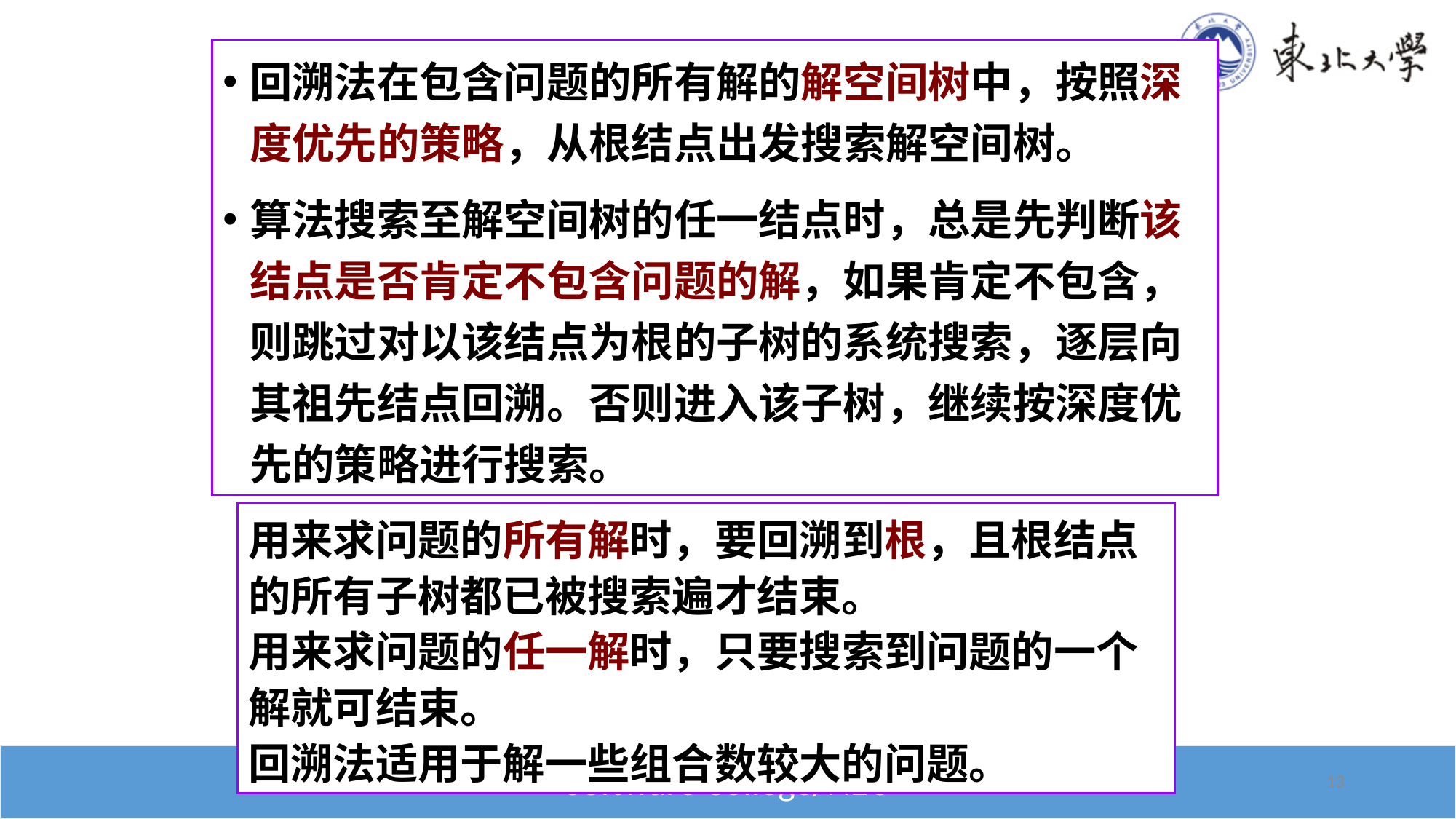

回溯法在包含问题的所有解的解空间树中，按照深度优先的策略，从根结点出发搜索解空间树。
算法搜索至解空间树的任一结点时，总是先判断该结点是否肯定不包含问题的解，如果肯定不包含，则跳过对以该结点为根的子树的系统搜索，逐层向其祖先结点回溯。否则进入该子树，继续按深度优先的策略进行搜索。
用来求问题的所有解时，要回溯到根，且根结点的所有子树都已被搜索遍才结束。
用来求问题的任一解时，只要搜索到问题的一个解就可结束。
回溯法适用于解一些组合数较大的问题。
13